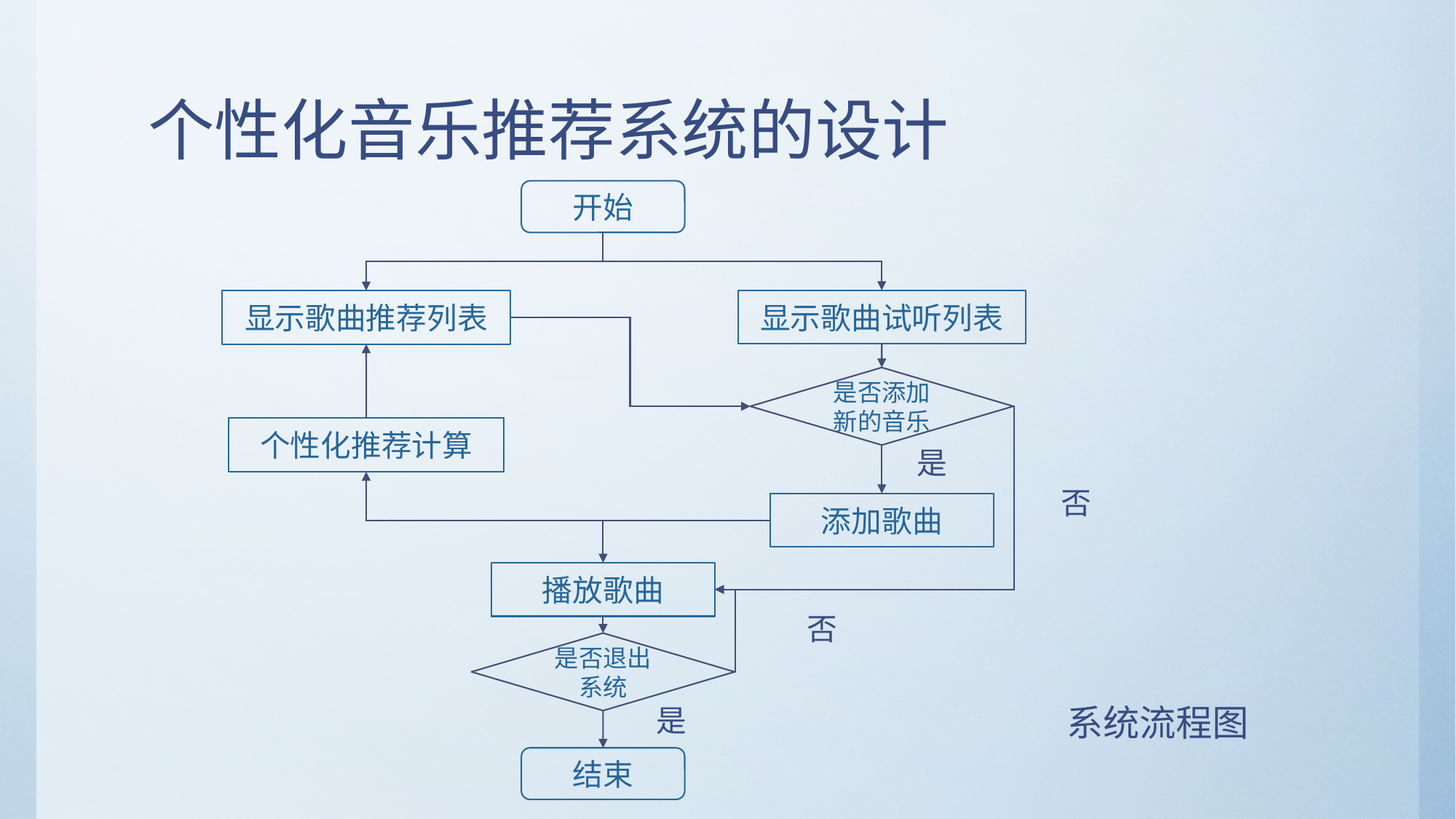

# 个性化音乐推荐系统的设计
开始
显示歌曲试听列表
显示歌曲推荐列表
是否添加新的音乐
个性化推荐计算
是
否
添加歌曲
播放歌曲
否
是否退出系统
系统流程图
是
结束